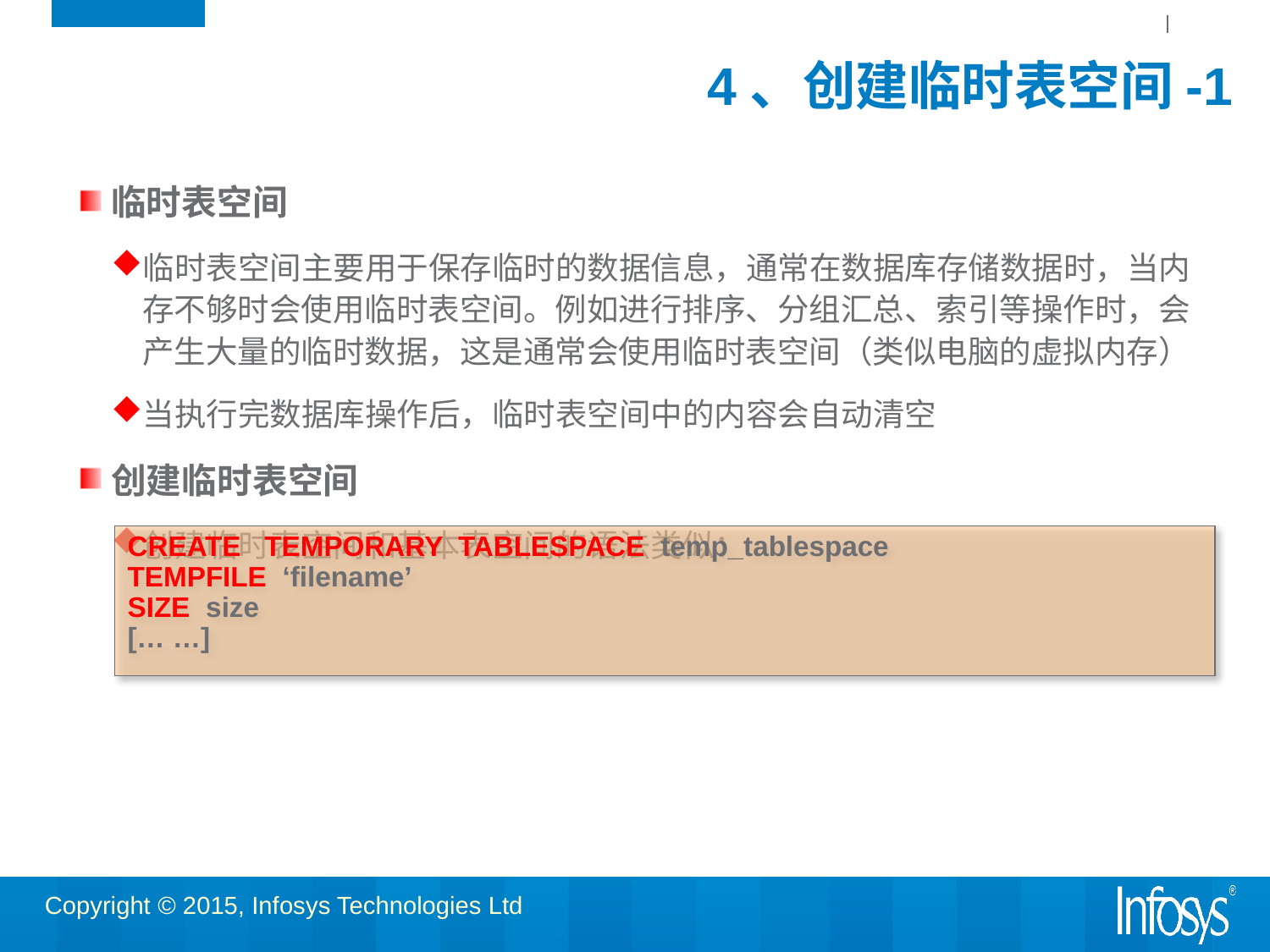

# 4、创建临时表空间-1
临时表空间
临时表空间主要用于保存临时的数据信息，通常在数据库存储数据时，当内存不够时会使用临时表空间。例如进行排序、分组汇总、索引等操作时，会产生大量的临时数据，这是通常会使用临时表空间（类似电脑的虚拟内存）
当执行完数据库操作后，临时表空间中的内容会自动清空
创建临时表空间
创建临时表空间和基本表空间的语法类似：
CREATE   TEMPORARY  TABLESPACE  temp_tablespace
TEMPFILE  ‘filename’
SIZE  size
[… …]